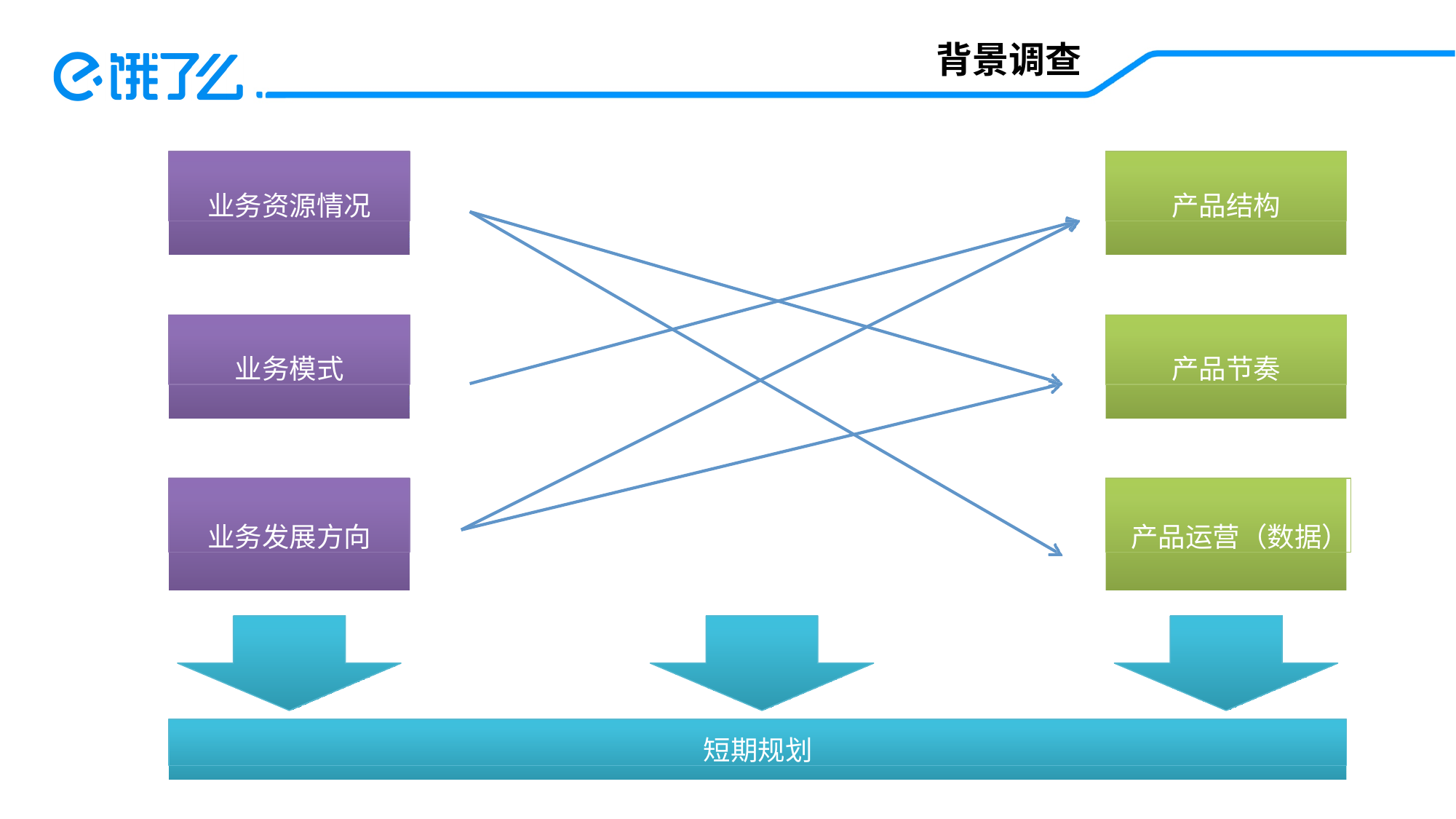

# 背景调查

业务资源情况

产品结构

业务模式

产品节奏

业务发展方向

产品运营（数据）

短期规划